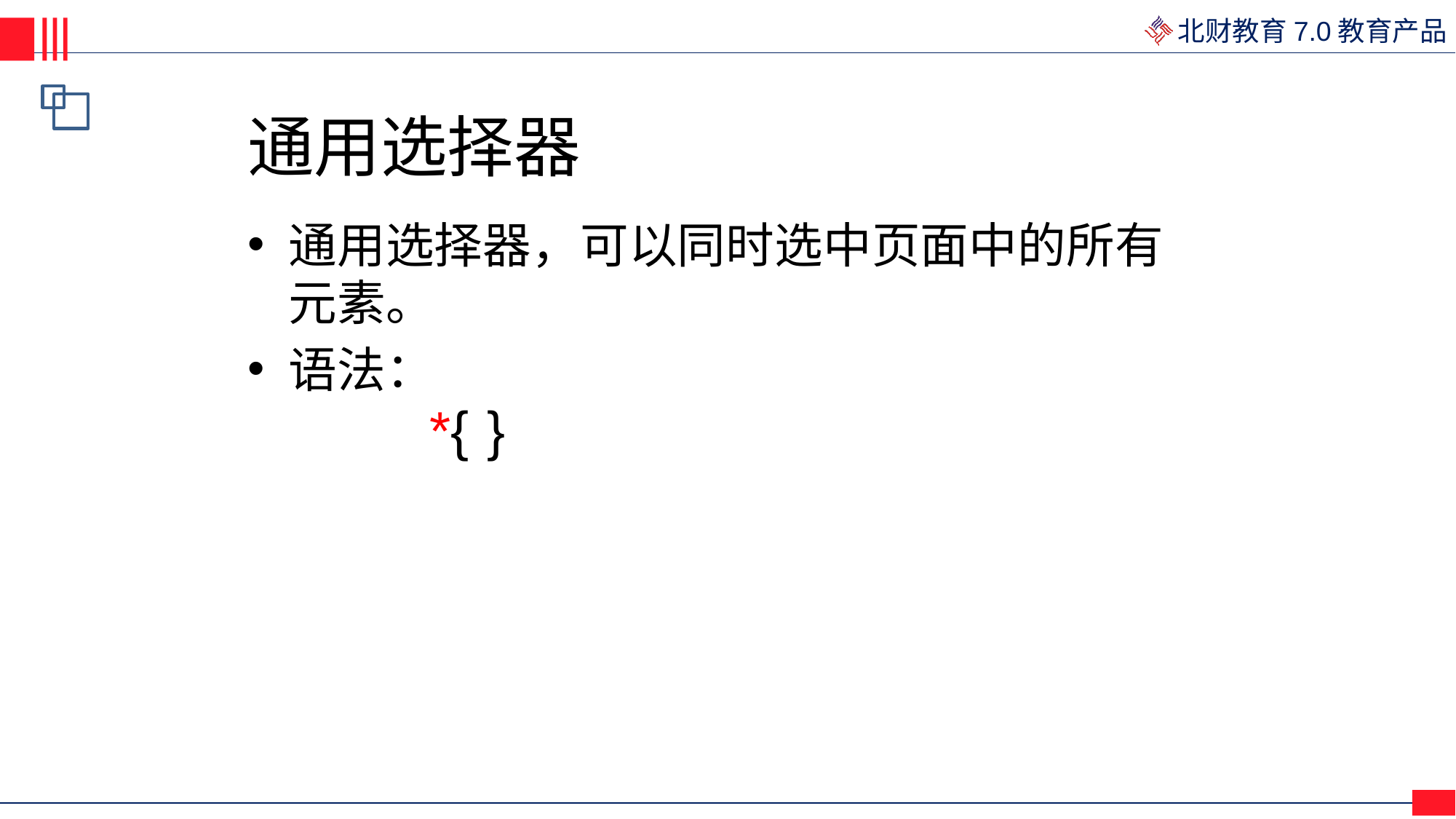

# 通用选择器
通用选择器，可以同时选中页面中的所有 元素。
语法：
*{ }